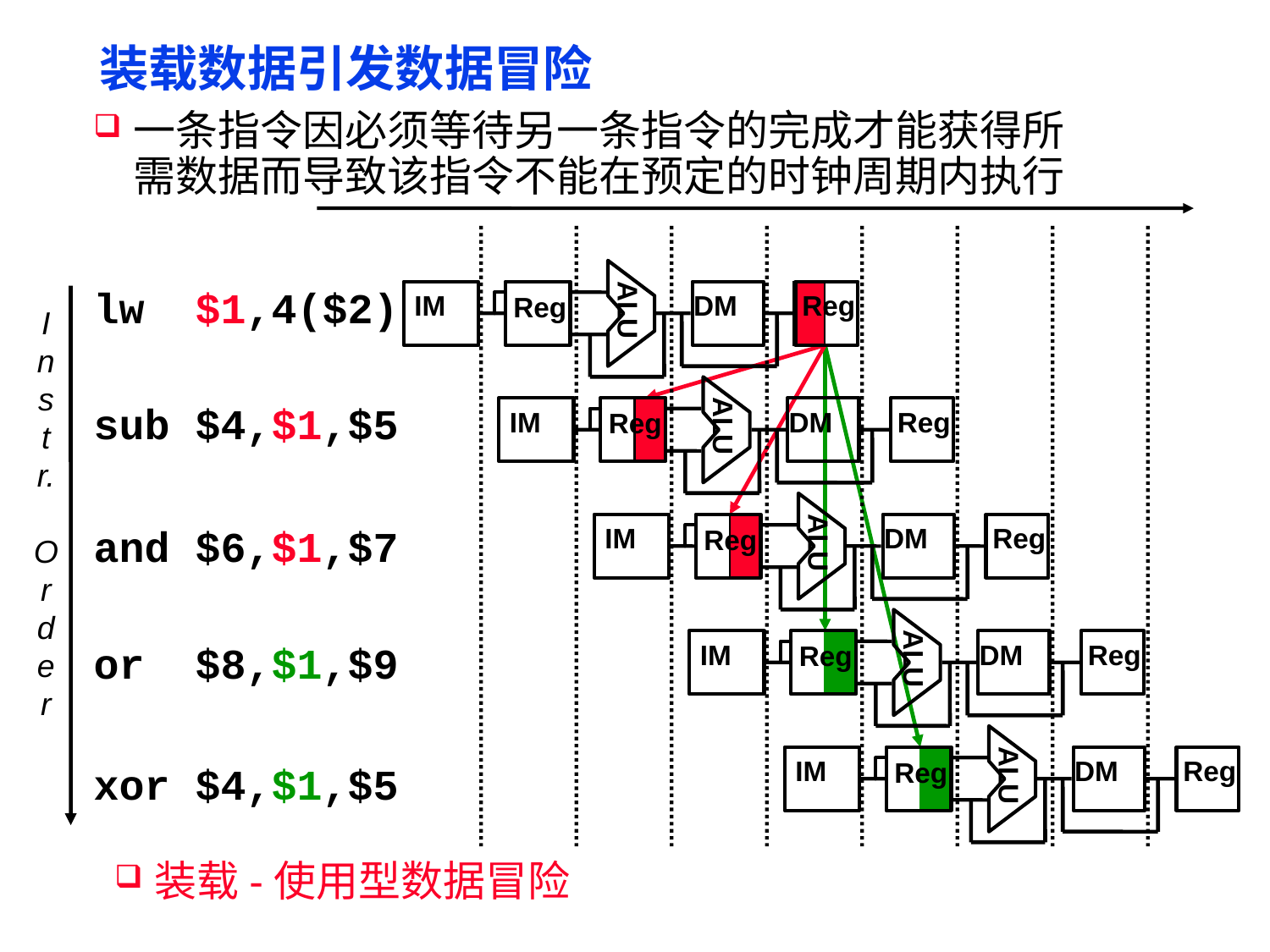

# 装载数据引发数据冒险
一条指令因必须等待另一条指令的完成才能获得所需数据而导致该指令不能在预定的时钟周期内执行

ALU

IM

DM
Reg
Reg

lw  $1,4($2)

I
n
s
t
r.

O
r
d
e
r

ALU

IM

DM
Reg
Reg

sub $4,$1,$5

ALU

IM

DM
Reg
Reg

and $6,$1,$7

ALU

IM

DM
Reg
Reg

or  $8,$1,$9

ALU

IM

DM
Reg
Reg

xor $4,$1,$5
装载-使用型数据冒险